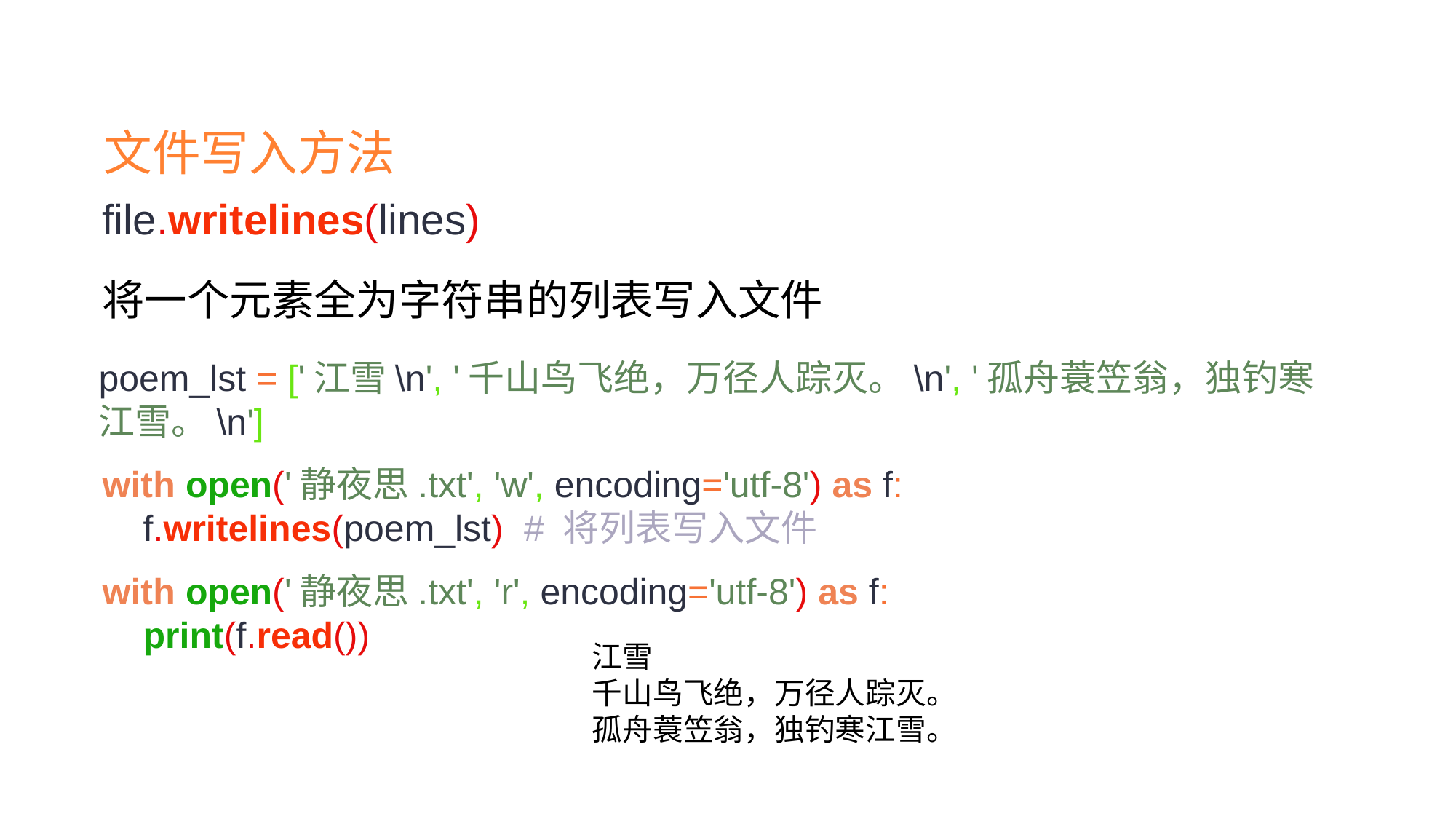

文件写入方法
file.writelines(lines)
将一个元素全为字符串的列表写入文件
poem_lst = ['江雪\n', '千山鸟飞绝，万径人踪灭。\n', '孤舟蓑笠翁，独钓寒江雪。\n']
with open('静夜思.txt', 'w', encoding='utf-8') as f:
    f.writelines(poem_lst)  # 将列表写入文件
with open('静夜思.txt', 'r', encoding='utf-8') as f:
    print(f.read())
江雪
千山鸟飞绝，万径人踪灭。
孤舟蓑笠翁，独钓寒江雪。